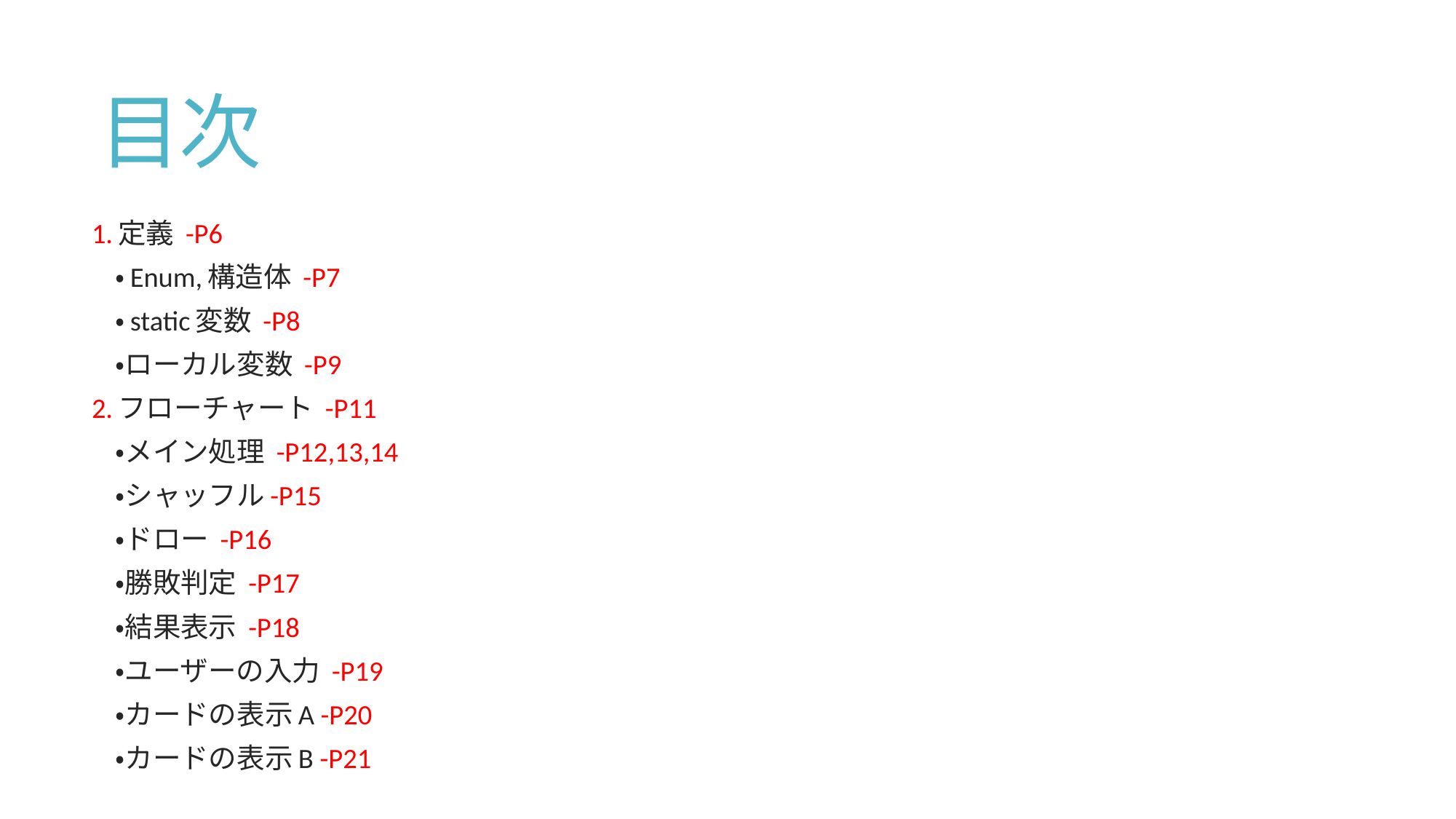

# 目次

1.定義 -P6
   ・Enum,構造体 -P7
   ・static変数 -P8
   ・ローカル変数 -P9
2.フローチャート -P11
   ・メイン処理 -P12,13,14
   ・シャッフル-P15
   ・ドロー -P16
   ・勝敗判定 -P17
   ・結果表示 -P18
   ・ユーザーの入力 -P19
   ・カードの表示A -P20
   ・カードの表示B -P21